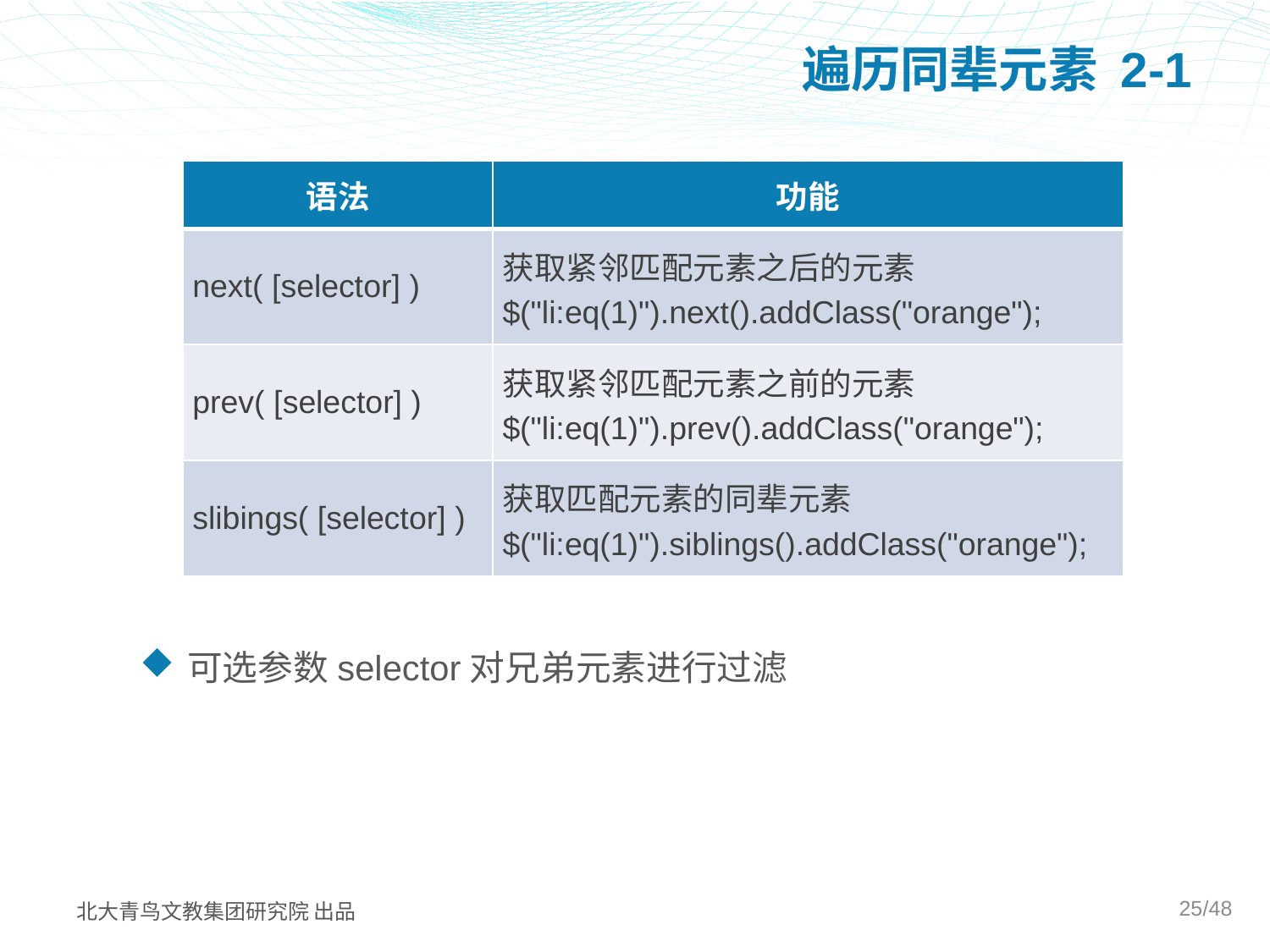

# 遍历同辈元素 2-1

可选参数selector对兄弟元素进行过滤

| 语法 | 功能 |
| --- | --- |
| next( [selector] ) | 获取紧邻匹配元素之后的元素 $("li:eq(1)").next().addClass("orange"); |
| prev( [selector] ) | 获取紧邻匹配元素之前的元素 $("li:eq(1)").prev().addClass("orange"); |
| slibings( [selector] ) | 获取匹配元素的同辈元素 $("li:eq(1)").siblings().addClass("orange"); |
25/48